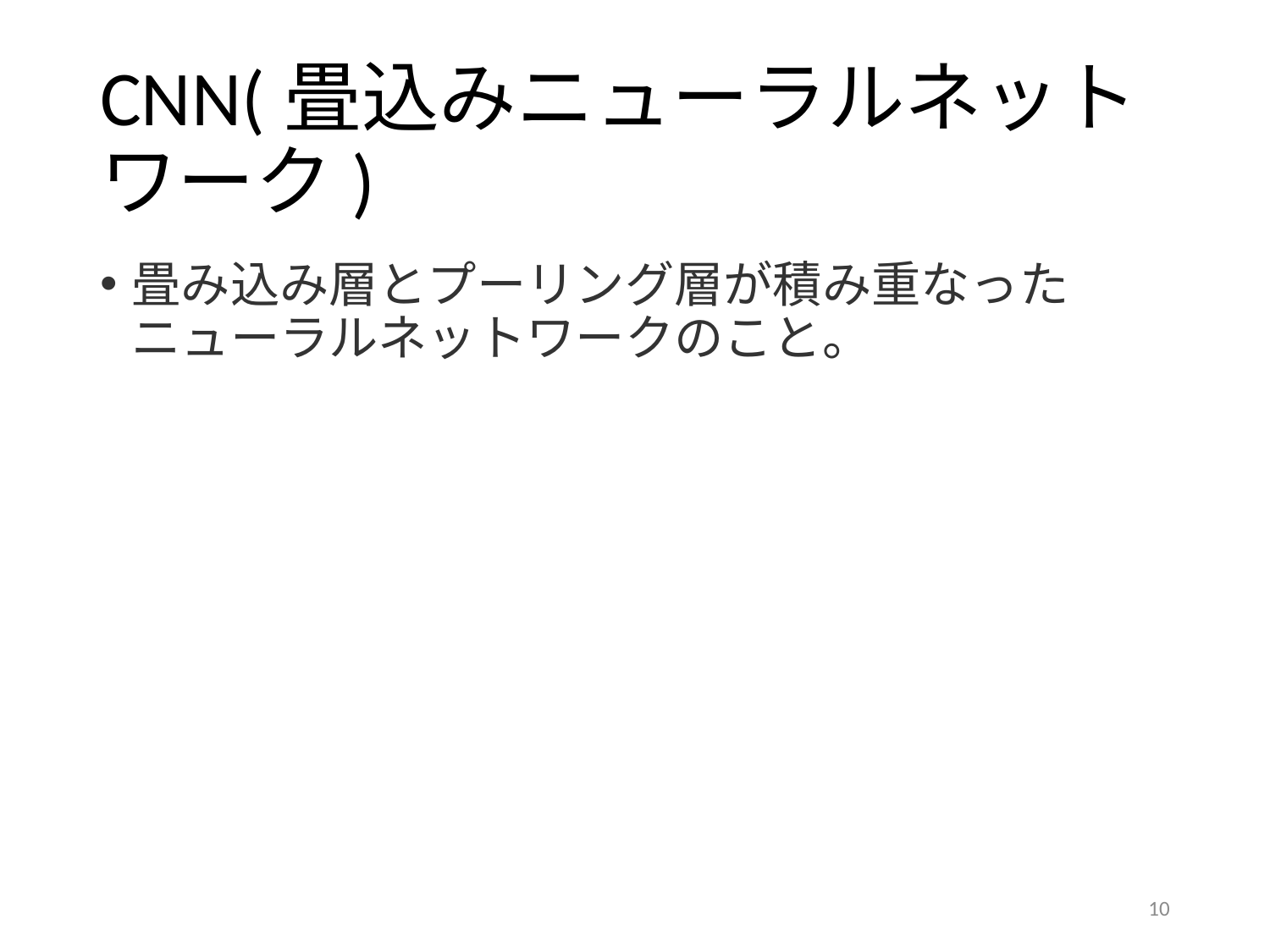

# CNN(畳込みニューラルネットワーク)
畳み込み層とプーリング層が積み重なったニューラルネットワークのこと。
10